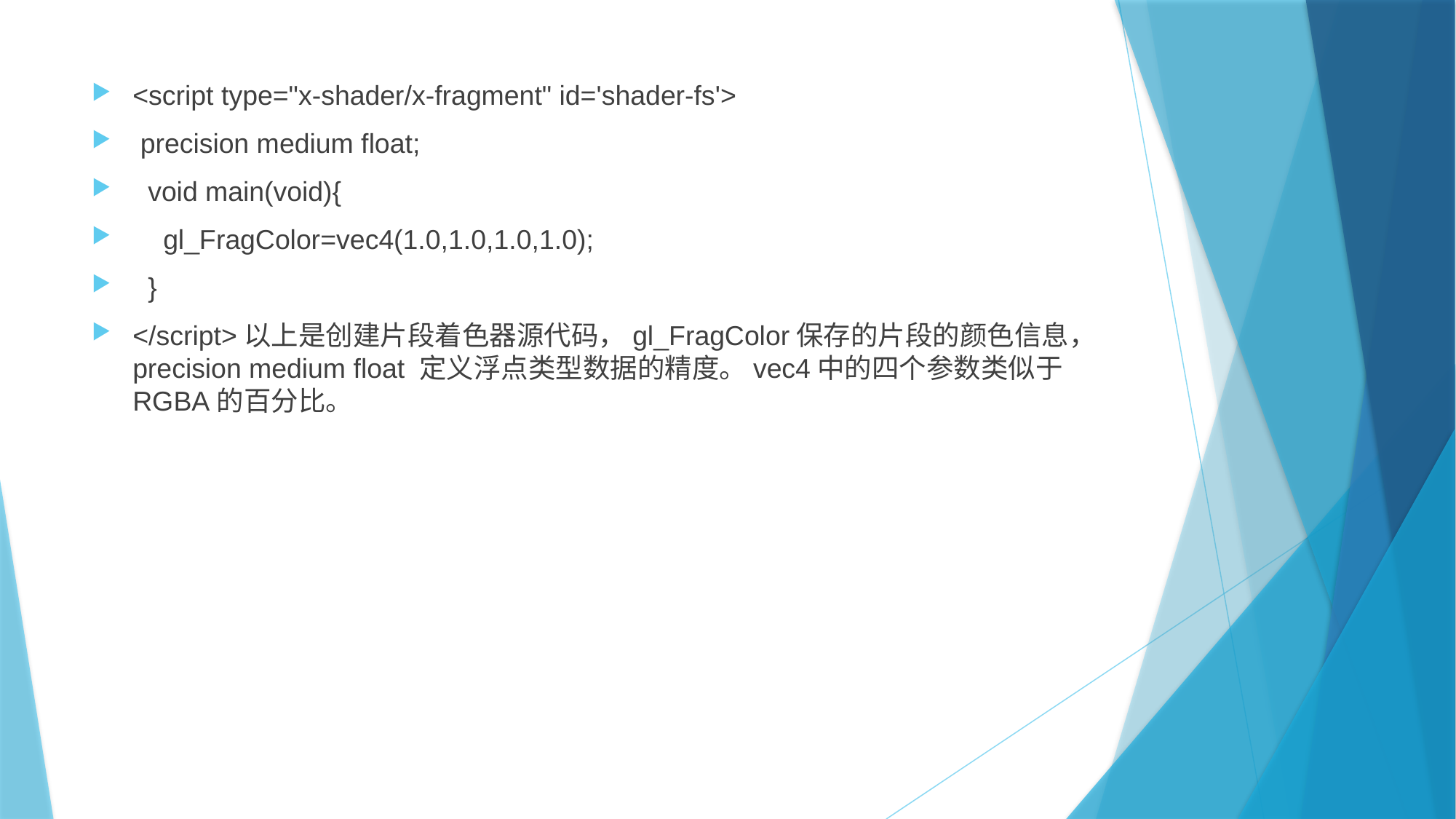

<script type="x-shader/x-fragment" id='shader-fs'>
 precision medium float;
  void main(void){
    gl_FragColor=vec4(1.0,1.0,1.0,1.0);
  }
</script>以上是创建片段着色器源代码，gl_FragColor保存的片段的颜色信息，precision medium float 定义浮点类型数据的精度。vec4中的四个参数类似于RGBA的百分比。